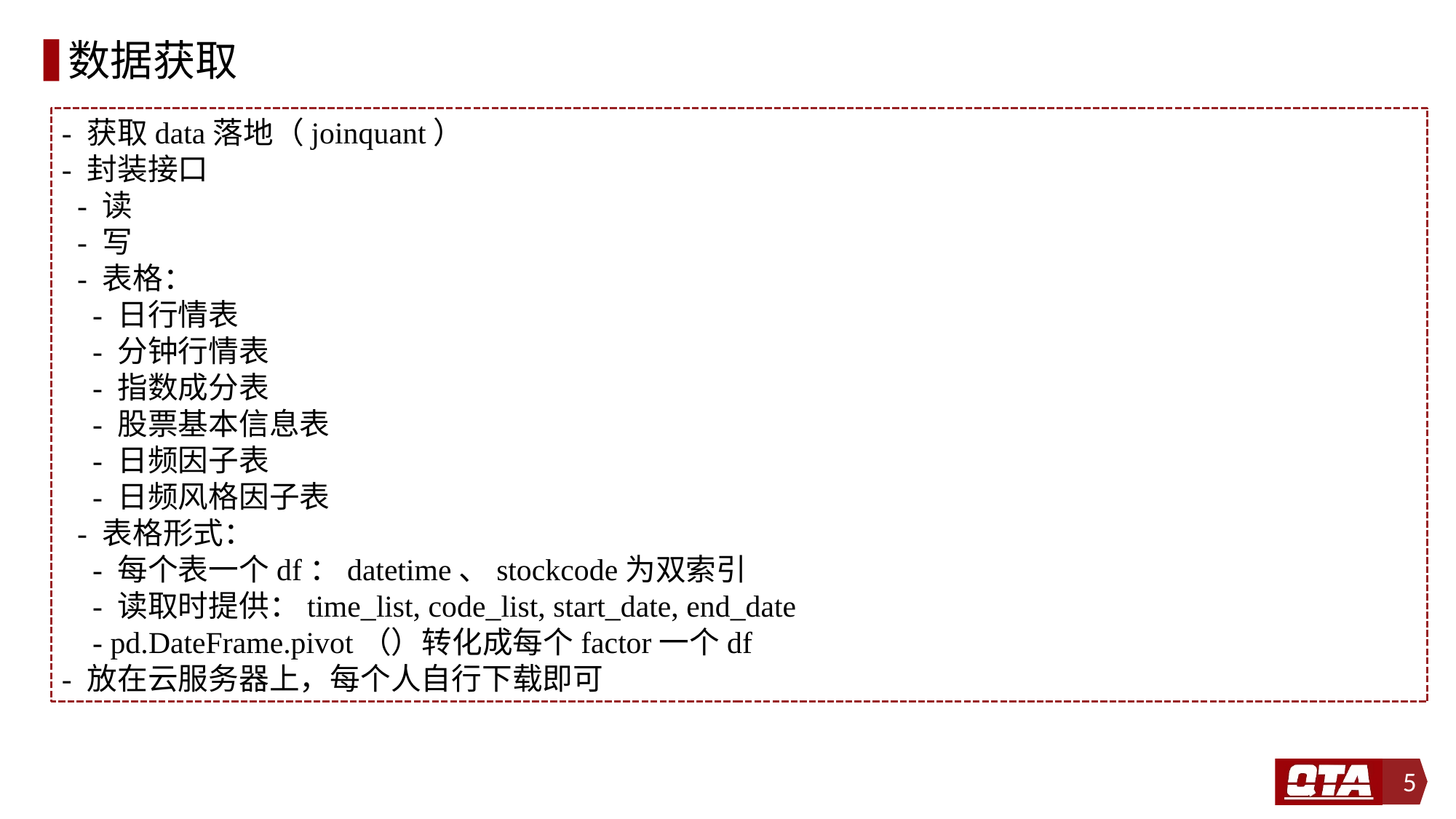

# 数据获取
- 获取data落地（joinquant）
- 封装接口
  - 读
  - 写
  - 表格：
    - 日行情表
    - 分钟行情表
    - 指数成分表
    - 股票基本信息表
    - 日频因子表
    - 日频风格因子表
  - 表格形式：
    - 每个表一个df：datetime、stockcode为双索引
    - 读取时提供：time_list, code_list, start_date, end_date
    - pd.DateFrame.pivot（）转化成每个factor一个df
- 放在云服务器上，每个人自行下载即可
5